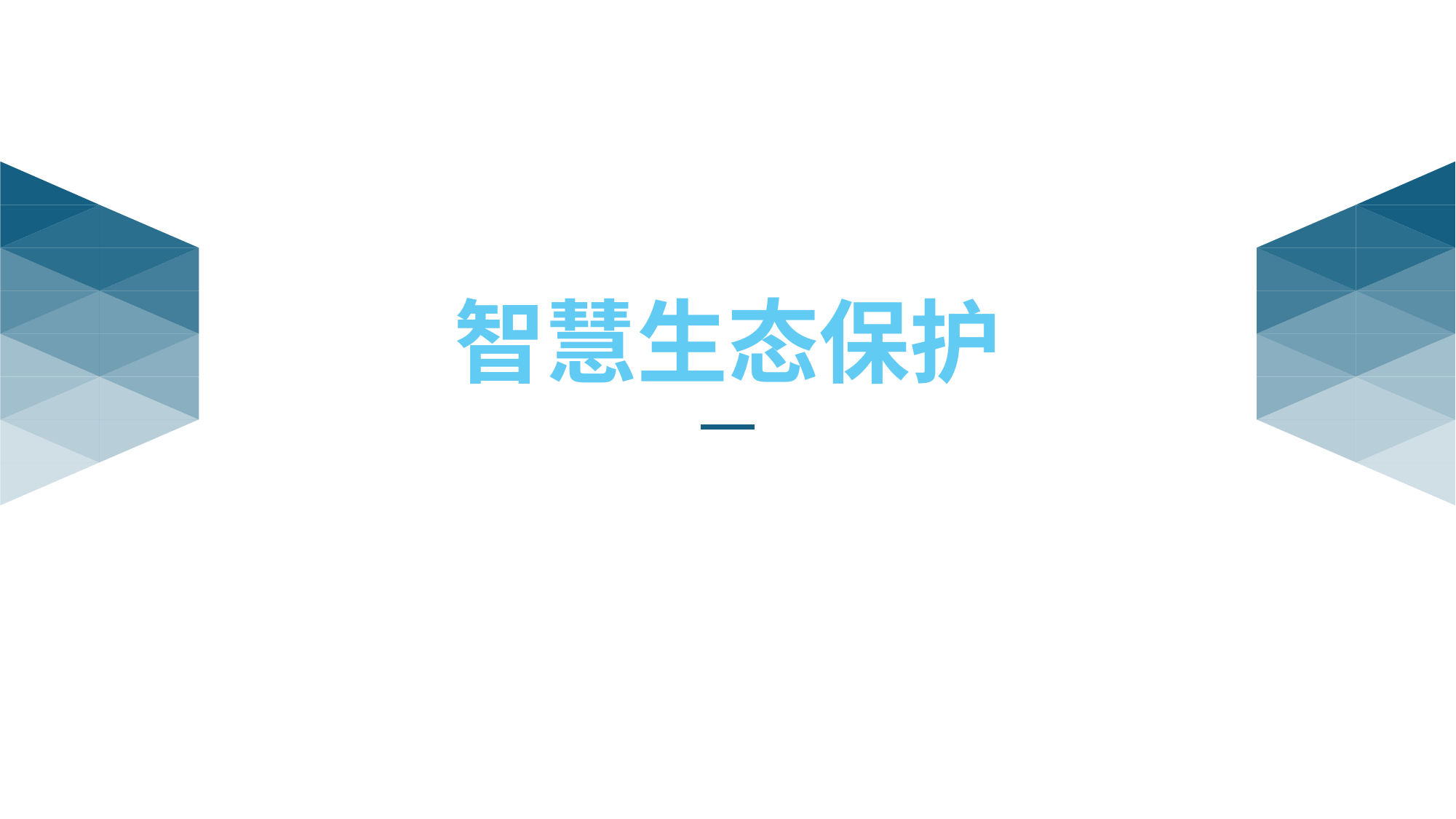

# 智慧生态保护
Converting your business from Good to Great.